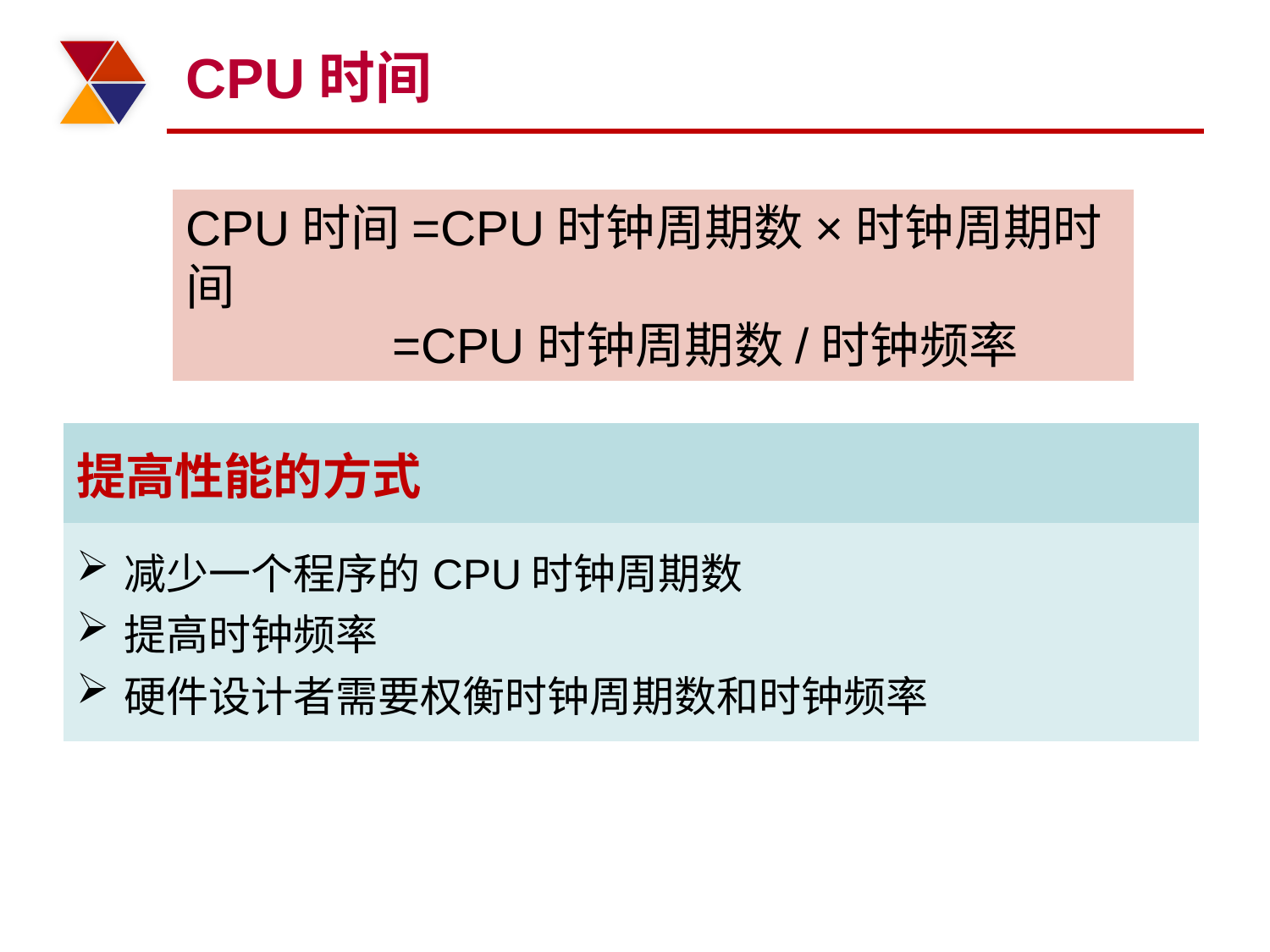

# CPU时间
CPU时间=CPU时钟周期数×时钟周期时间
               =CPU时钟周期数/时钟频率
| 提高性能的方式 |
| --- |
| 减少一个程序的CPU时钟周期数 提高时钟频率 硬件设计者需要权衡时钟周期数和时钟频率 |